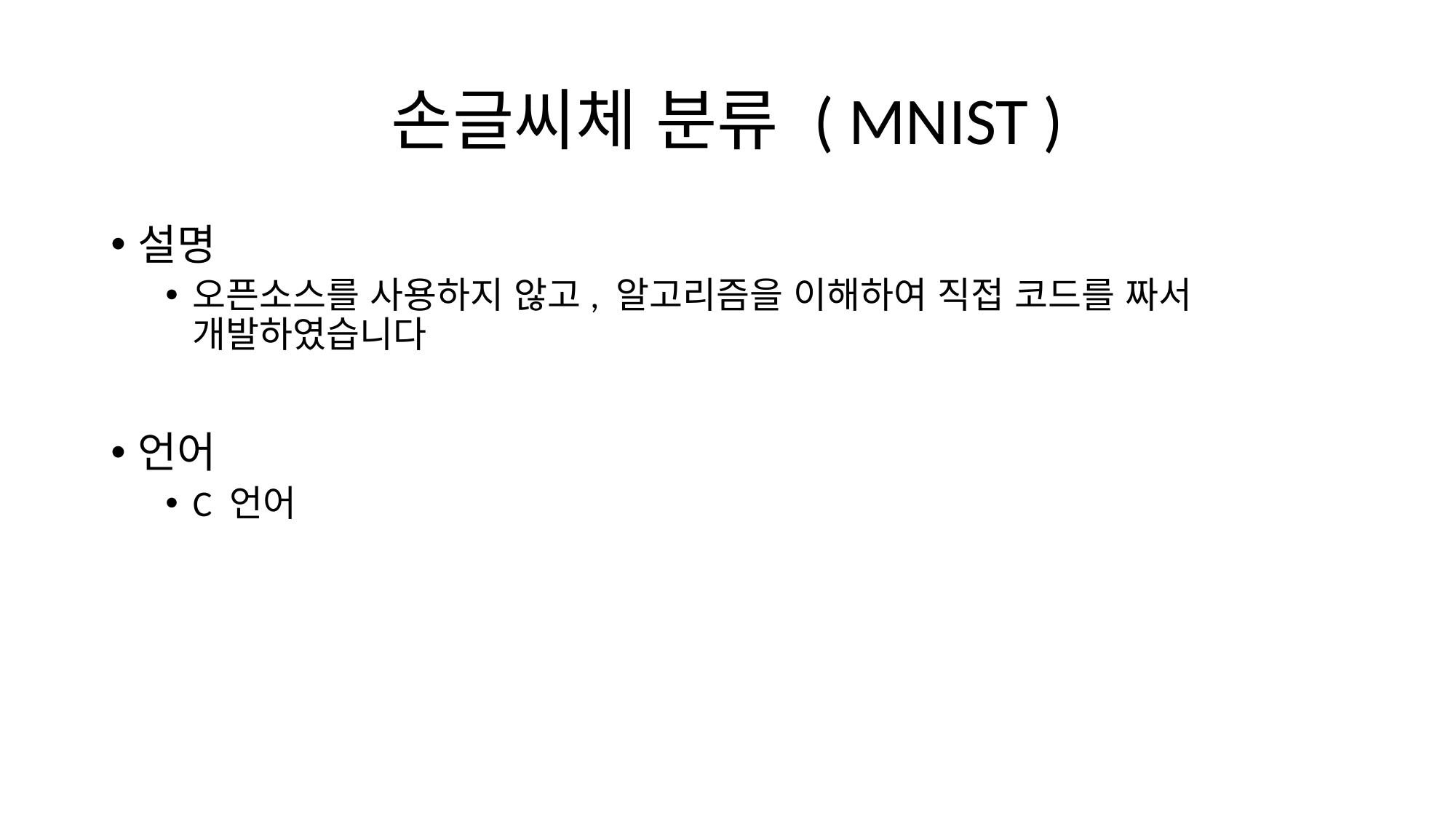

# 손글씨체 분류 ( MNIST )
설명
오픈소스를 사용하지 않고, 알고리즘을 이해하여 직접 코드를 짜서 개발하였습니다

언어
C 언어